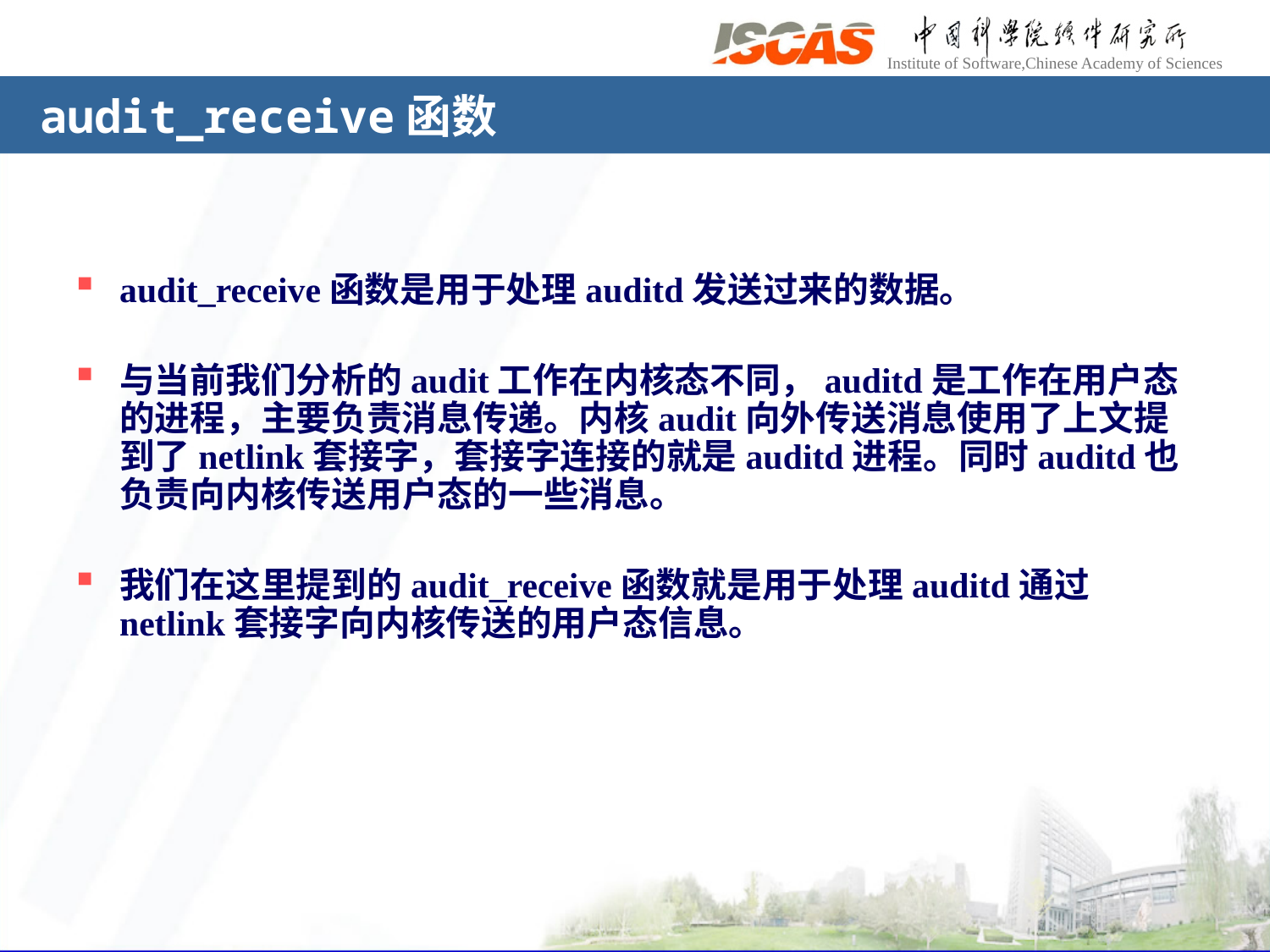

# audit_receive函数
audit_receive函数是用于处理auditd发送过来的数据。

与当前我们分析的audit工作在内核态不同，auditd是工作在用户态的进程，主要负责消息传递。内核audit向外传送消息使用了上文提到了netlink套接字，套接字连接的就是auditd进程。同时auditd也负责向内核传送用户态的一些消息。

我们在这里提到的audit_receive函数就是用于处理auditd通过netlink套接字向内核传送的用户态信息。